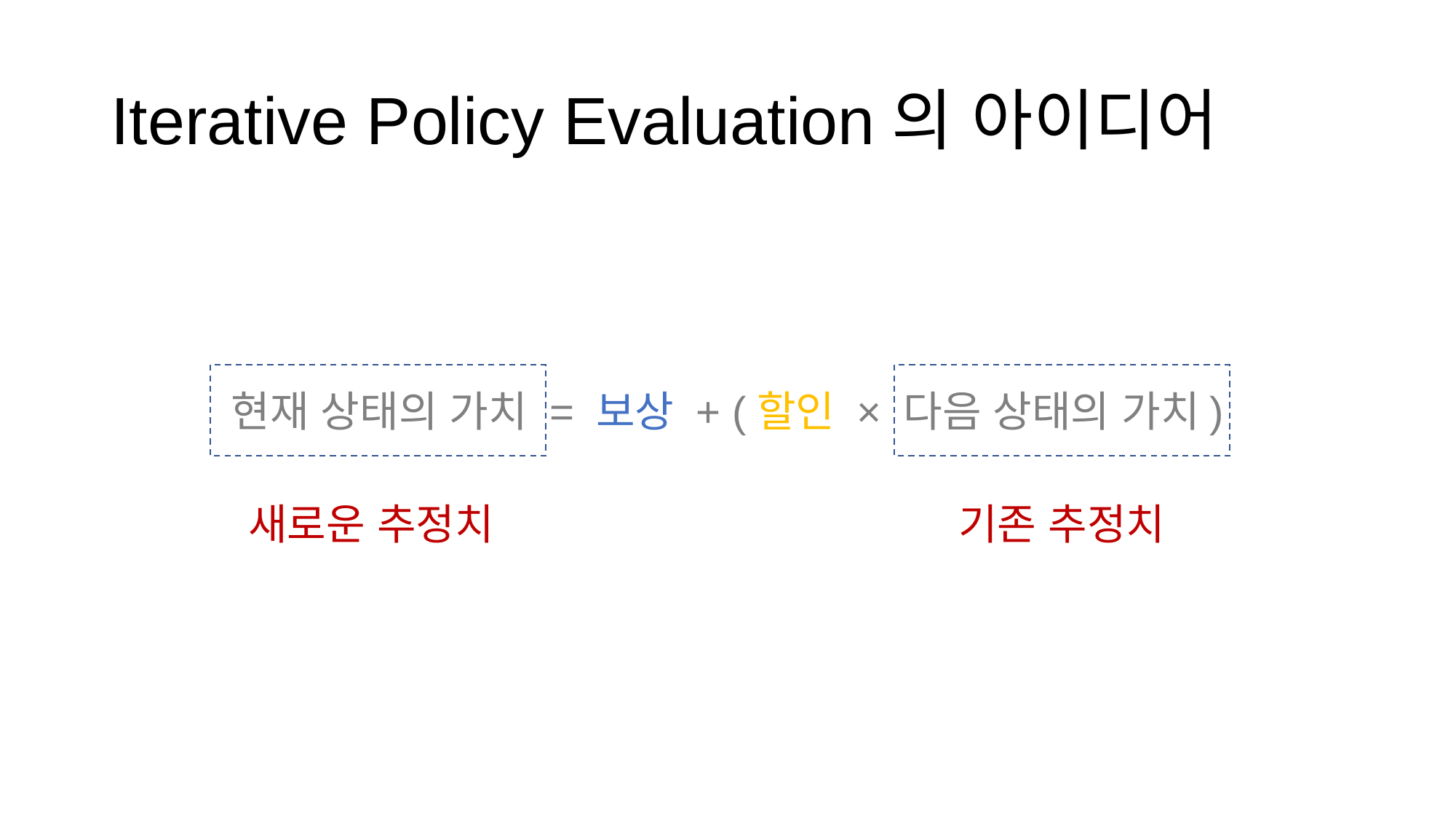

# Iterative Policy Evaluation의 아이디어

현재 상태의 가치 = 보상 + (할인 × 다음 상태의 가치)
새로운 추정치
기존 추정치